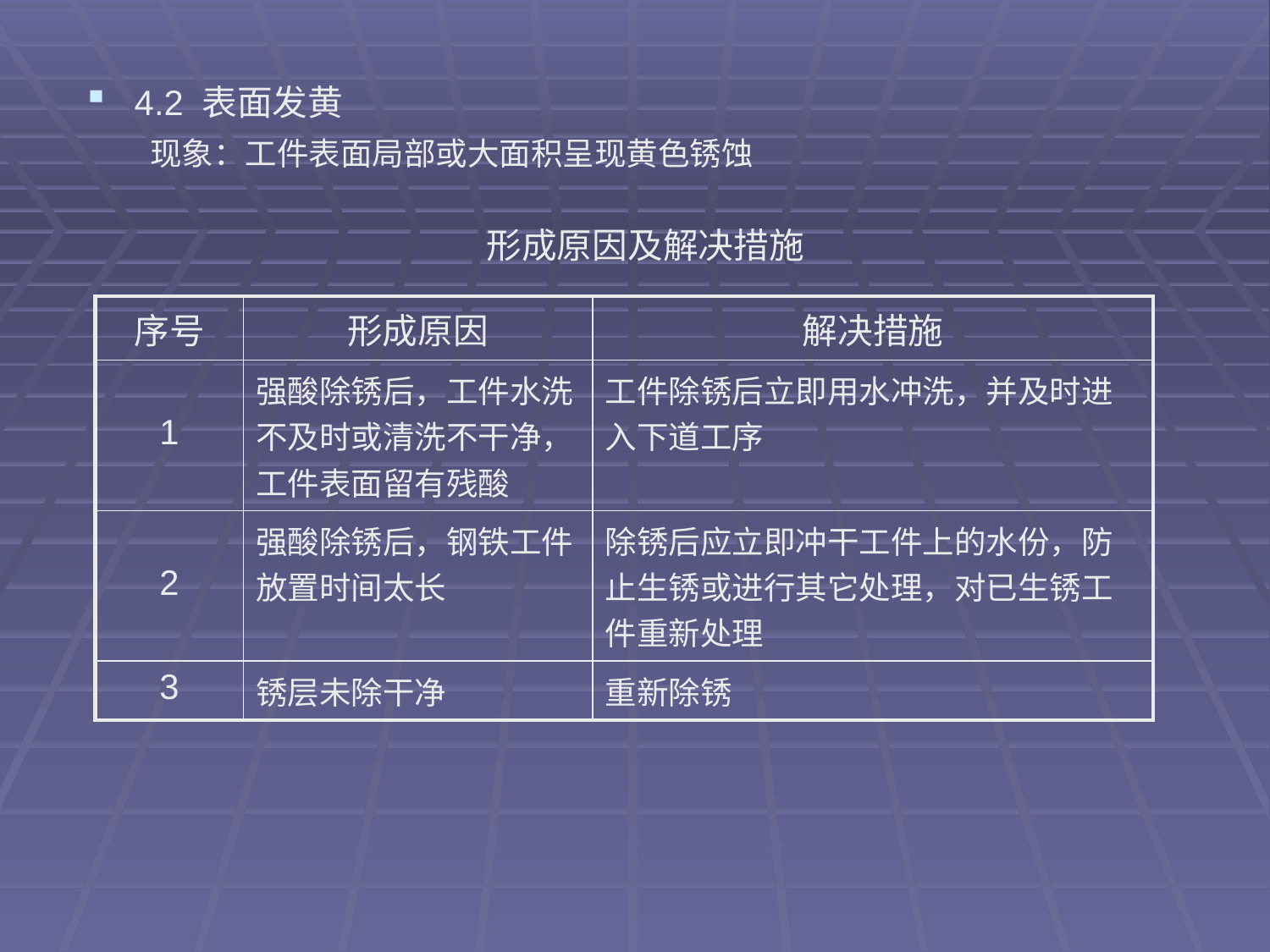

4.2 表面发黄
       现象：工件表面局部或大面积呈现黄色锈蚀

形成原因及解决措施
| 序号 | 形成原因 | 解决措施 |
| --- | --- | --- |
| 1 | 强酸除锈后，工件水洗不及时或清洗不干净，工件表面留有残酸 | 工件除锈后立即用水冲洗，并及时进入下道工序 |
| 2 | 强酸除锈后，钢铁工件放置时间太长 | 除锈后应立即冲干工件上的水份，防止生锈或进行其它处理，对已生锈工件重新处理 |
| 3 | 锈层未除干净 | 重新除锈 |